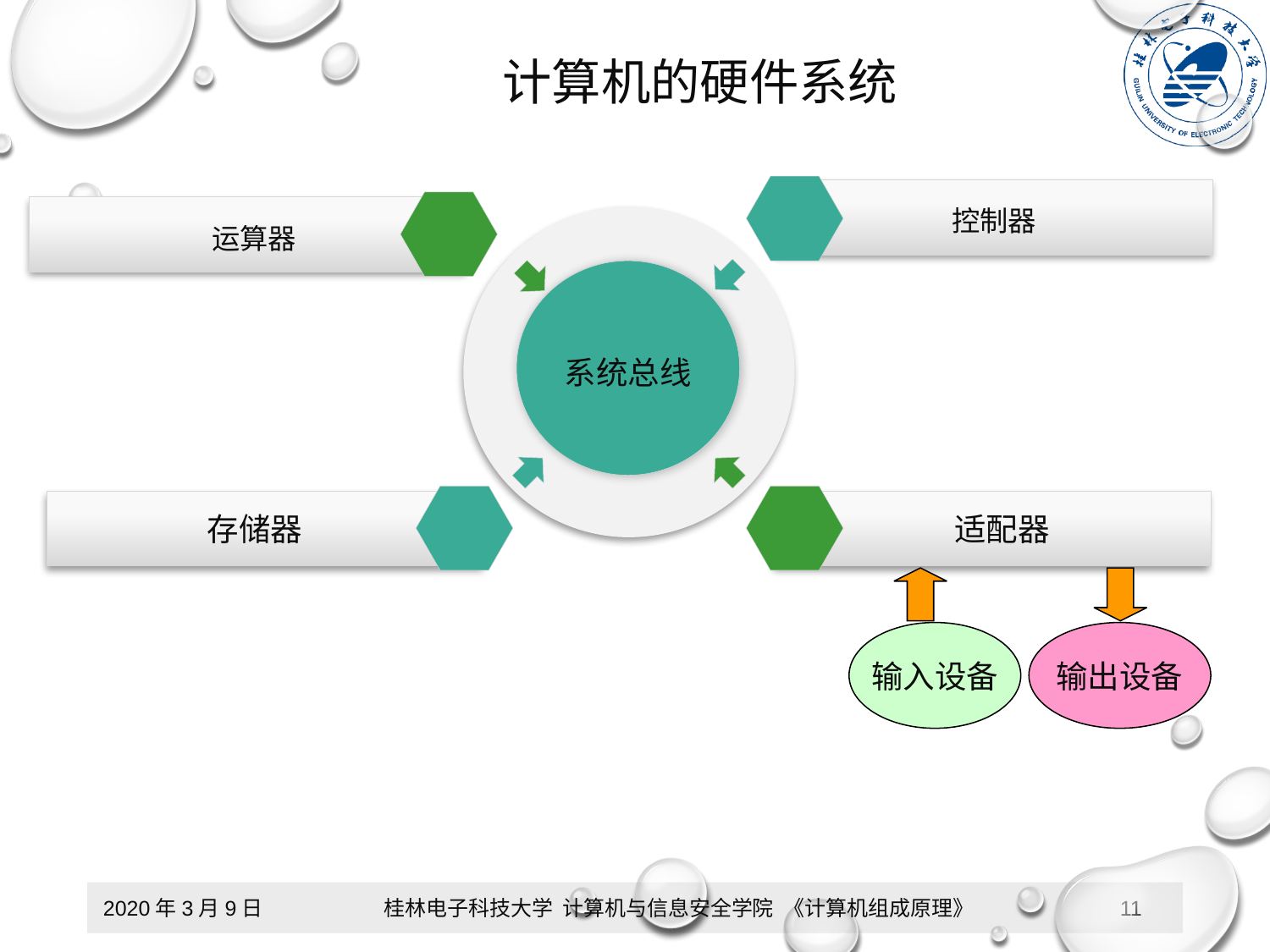

计算机的硬件系统

控制器

 运算器

系统总线

存储器

适配器

输入设备
输出设备
桂林电子科技大学  计算机与信息安全学院  《计算机组成原理》
2020年3月9日
11